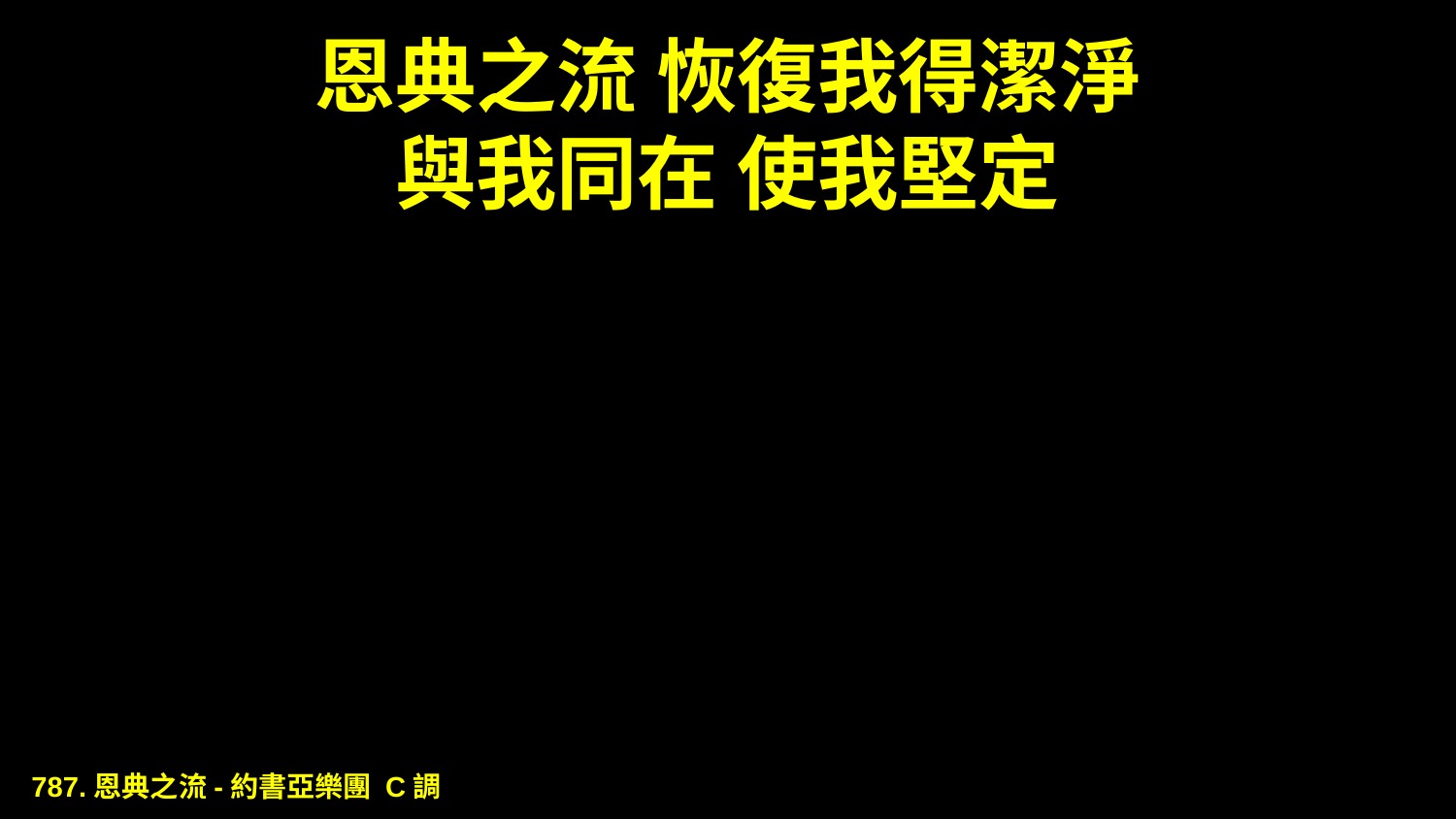

# 恩典之流 恢復我得潔淨 與我同在 使我堅定
787.恩典之流-約書亞樂團 C調